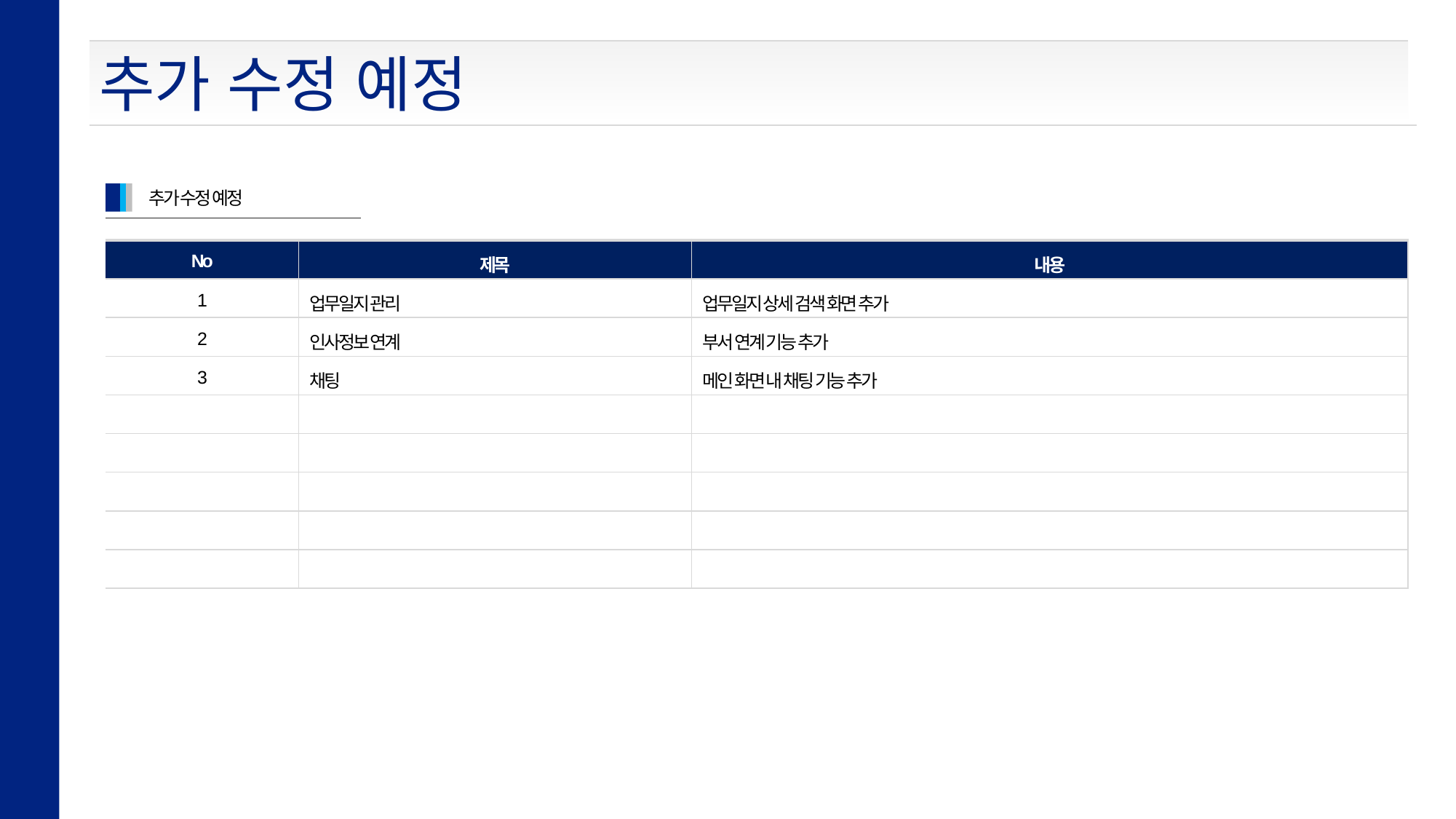

추가 수정 예정
추가 수정 예정

| No | 제목 | 내용 |
| --- | --- | --- |
| 1 | 업무일지 관리 | 업무일지 상세 검색 화면 추가 |
| 2 | 인사정보 연계 | 부서 연계 기능 추가 |
| 3 | 채팅 | 메인 화면 내 채팅 기능 추가 |
|  |  |  |
|  |  |  |
|  |  |  |
|  |  |  |
|  |  |  |